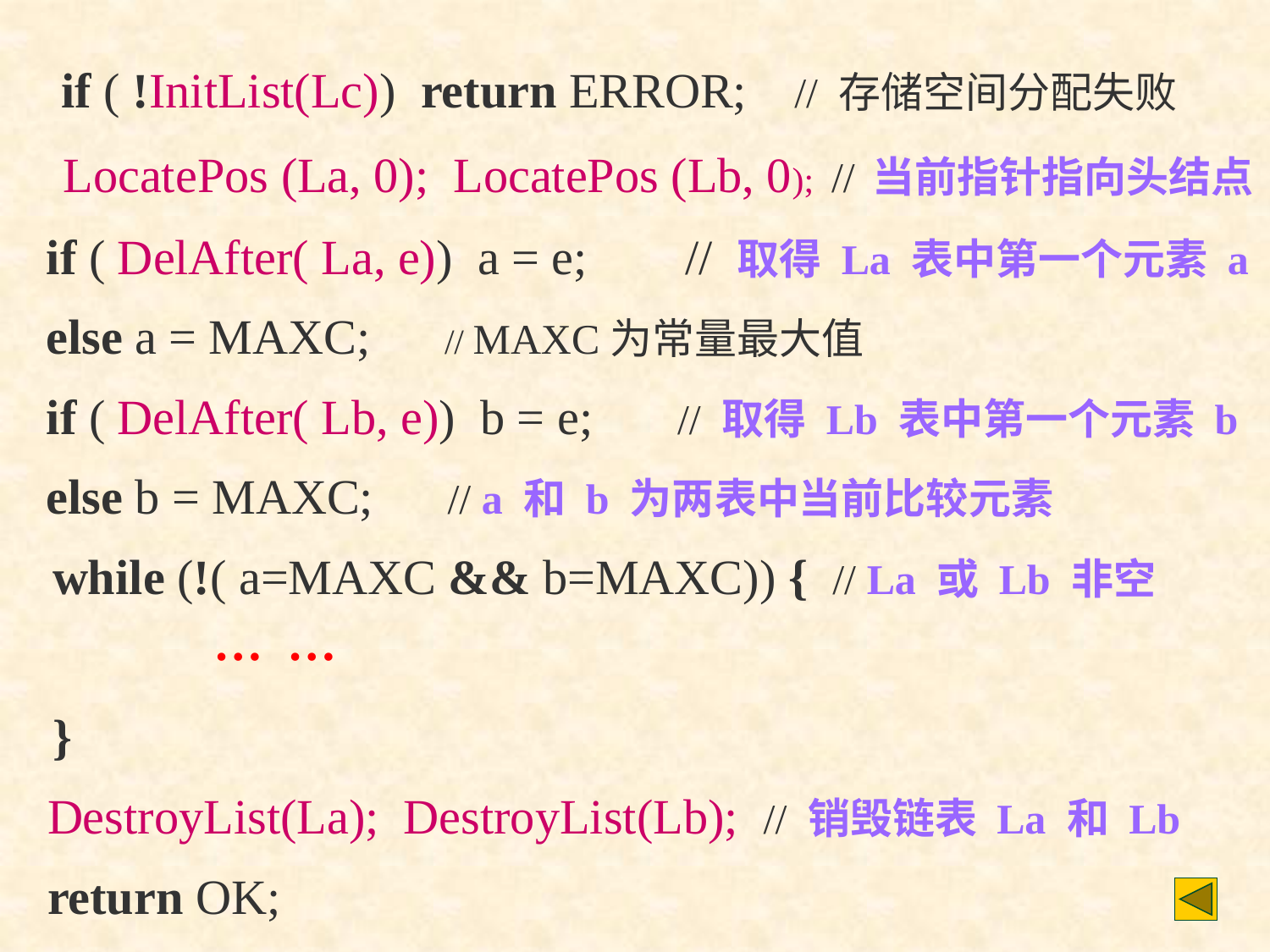

if ( !InitList(Lc))  return ERROR;    // 存储空间分配失败
LocatePos (La, 0);  LocatePos (Lb, 0);  // 当前指针指向头结点
if ( DelAfter( La, e))  a = e;        // 取得 La 表中第一个元素 a
else a = MAXC;      // MAXC为常量最大值
if ( DelAfter( Lb, e))  b = e;       // 取得 Lb 表中第一个元素 b
else b = MAXC;      // a 和 b 为两表中当前比较元素
while (!( a=MAXC && b=MAXC)) {  // La 或 Lb 非空

}
…  …
DestroyList(La);  DestroyList(Lb);  // 销毁链表 La 和 Lb
return OK;